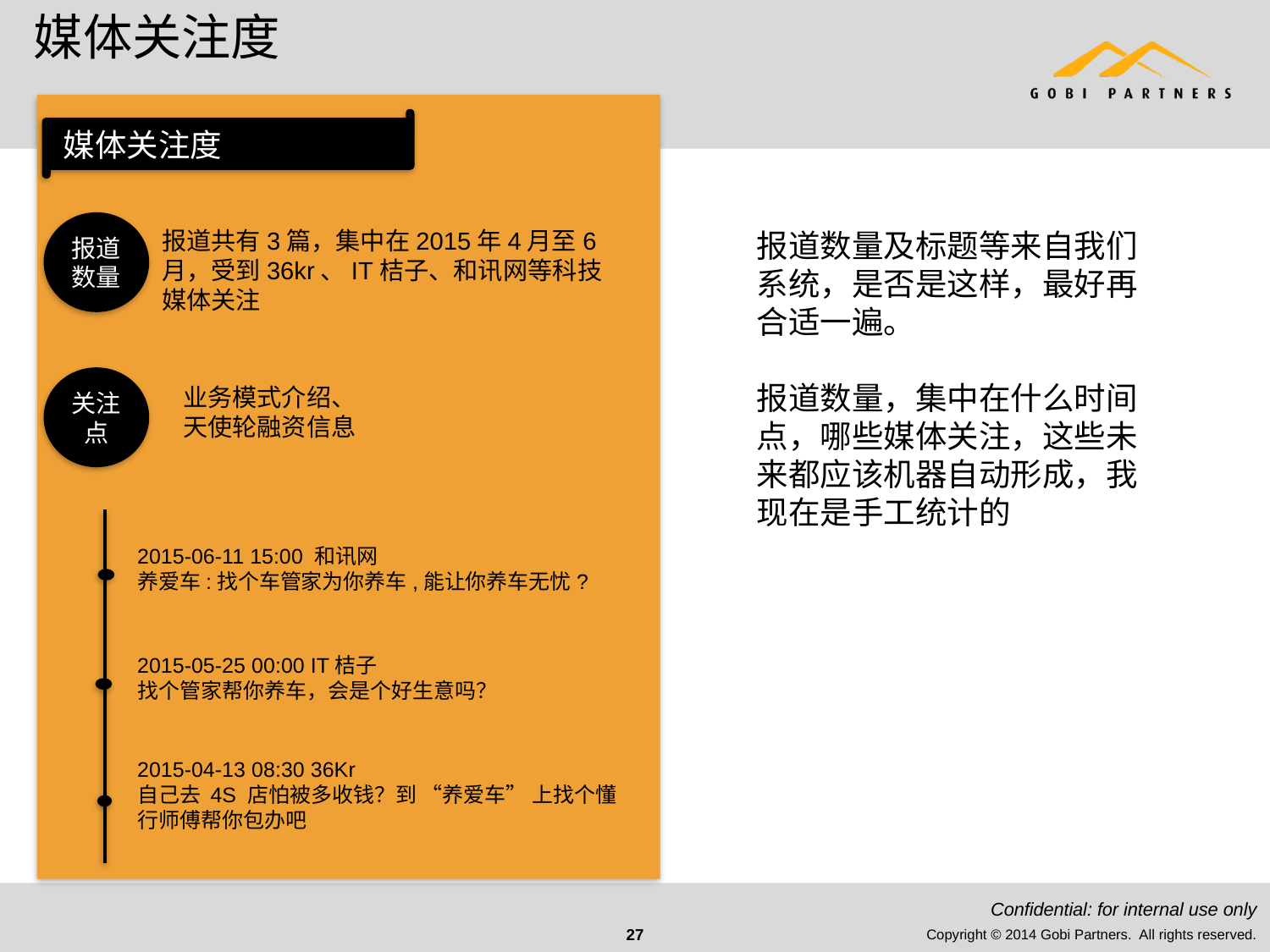

# 媒体关注度

媒体关注度
报道数量
报道共有3篇，集中在2015年4月至6月，受到36kr、IT桔子、和讯网等科技媒体关注
报道数量及标题等来自我们系统，是否是这样，最好再合适一遍。

报道数量，集中在什么时间点，哪些媒体关注，这些未来都应该机器自动形成，我现在是手工统计的
关注点
业务模式介绍、
天使轮融资信息
2015-06-11 15:00 和讯网
养爱车:找个车管家为你养车,能让你养车无忧?

2015-05-25 00:00 IT桔子
找个管家帮你养车，会是个好生意吗？

2015-04-13 08:30 36Kr
自己去 4S 店怕被多收钱？到 “养爱车” 上找个懂行师傅帮你包办吧